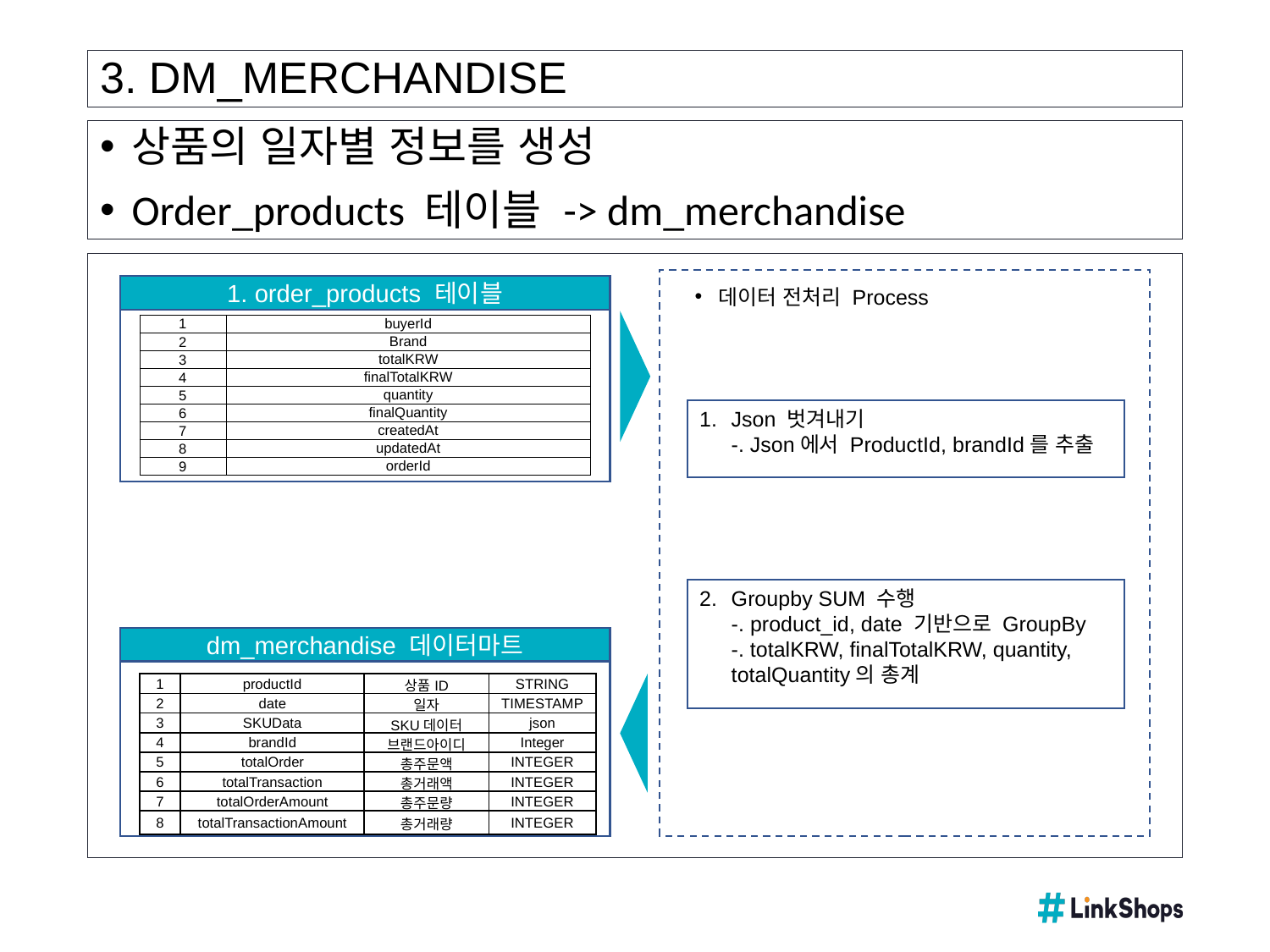

# 3. DM_MERCHANDISE
상품의 일자별 정보를 생성
Order_products 테이블 -> dm_merchandise

1. order_products 테이블
데이터 전처리 Process

| 1 | buyerId |
| --- | --- |
| 2 | Brand |
| 3 | totalKRW |
| 4 | finalTotalKRW |
| 5 | quantity |
| 6 | finalQuantity |
| 7 | createdAt |
| 8 | updatedAt |
| 9 | orderId |

Json 벗겨내기
-. Json에서 ProductId, brandId를 추출
Groupby SUM 수행
-. product_id, date 기반으로 GroupBy
-. totalKRW, finalTotalKRW, quantity, totalQuantity의 총계
dm_merchandise 데이터마트

| 1 | productId | 상품ID | STRING |
| --- | --- | --- | --- |
| 2 | date | 일자 | TIMESTAMP |
| 3 | SKUData | SKU데이터 | json |
| 4 | brandId | 브랜드아이디 | Integer |
| 5 | totalOrder | 총주문액 | INTEGER |
| 6 | totalTransaction | 총거래액 | INTEGER |
| 7 | totalOrderAmount | 총주문량 | INTEGER |
| 8 | totalTransactionAmount | 총거래량 | INTEGER |